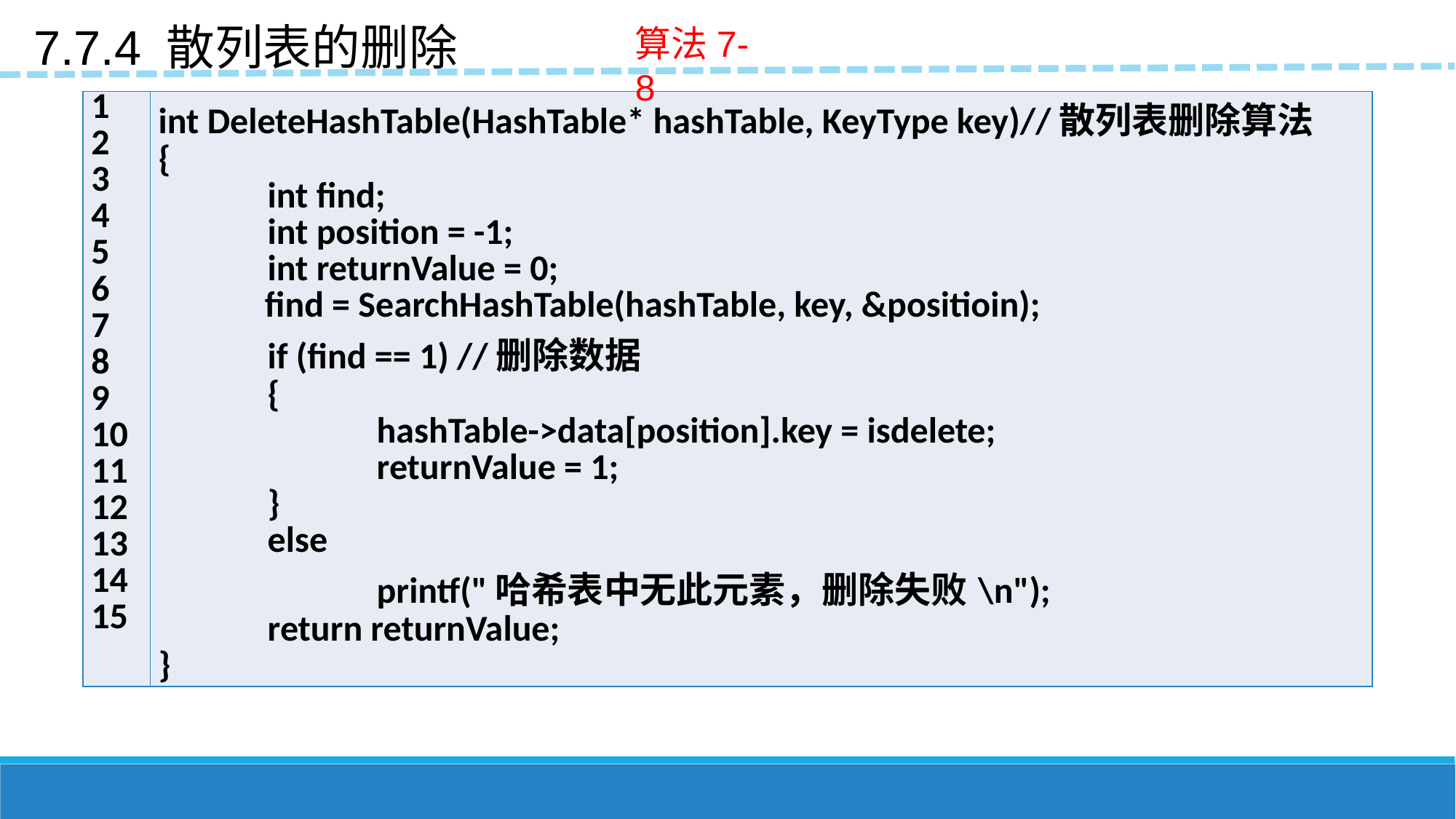

7.7.4 散列表的删除
算法7-8
| 1 2 3 4 5 6 7 8 9 10 11 12 13 14 15 | int DeleteHashTable(HashTable\* hashTable, KeyType key)//散列表删除算法 { int find; int position = -1; int returnValue = 0; find = SearchHashTable(hashTable, key, &positioin); if (find == 1) //删除数据 { hashTable->data[position].key = isdelete; returnValue = 1; } else printf("哈希表中无此元素，删除失败\n"); return returnValue; } |
| --- | --- |